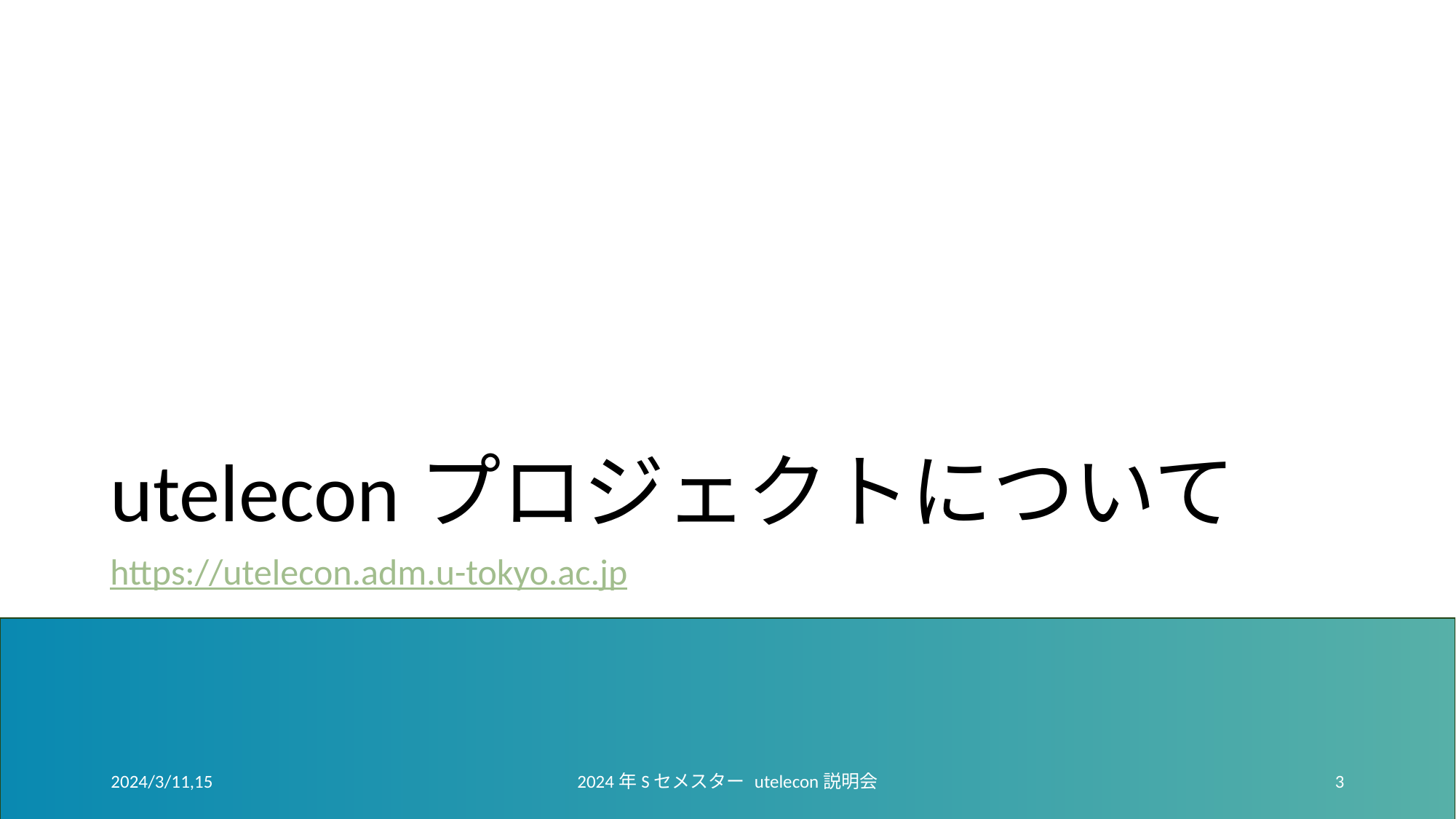

# uteleconプロジェクトについて
https://utelecon.adm.u-tokyo.ac.jp

2024/3/11,15
2024年Sセメスター utelecon説明会
3